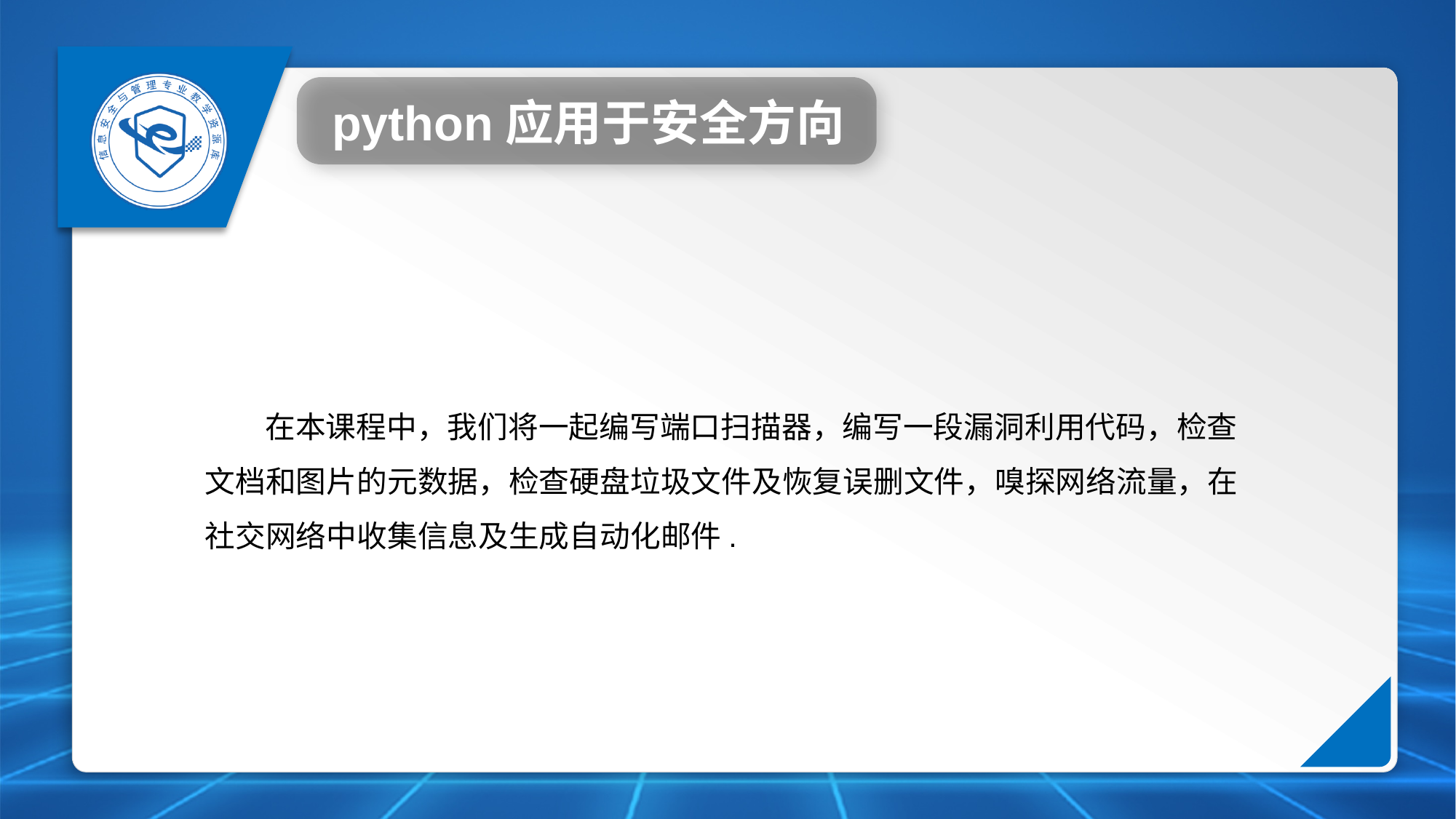

python应用于安全方向
在本课程中，我们将一起编写端口扫描器，编写一段漏洞利用代码，检查文档和图片的元数据，检查硬盘垃圾文件及恢复误删文件，嗅探网络流量，在社交网络中收集信息及生成自动化邮件.